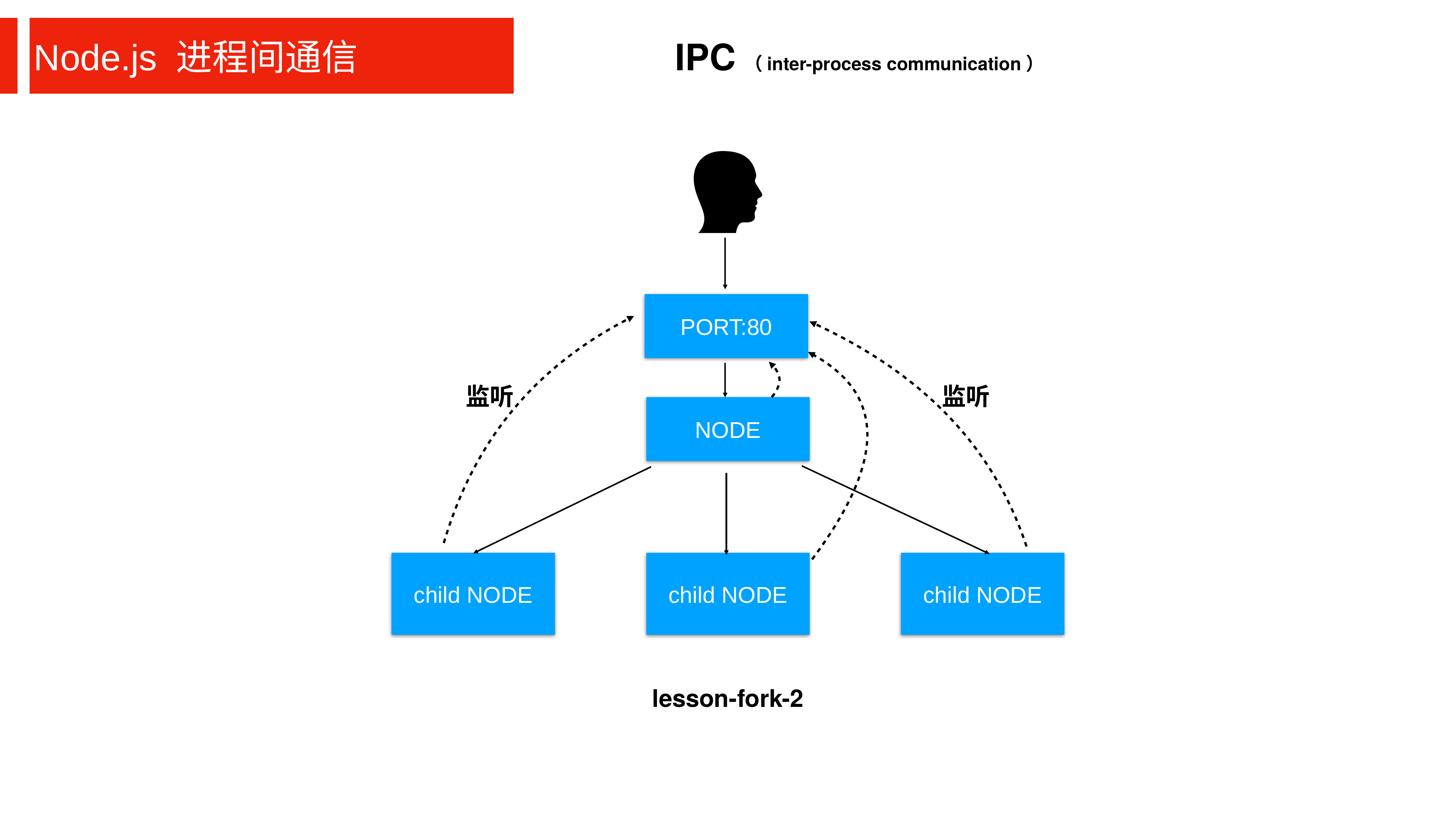

Node.js 进程间通信
IPC（inter-process communication）

PORT:80

监听
监听
NODE

child NODE
child NODE
child NODE
lesson-fork-2